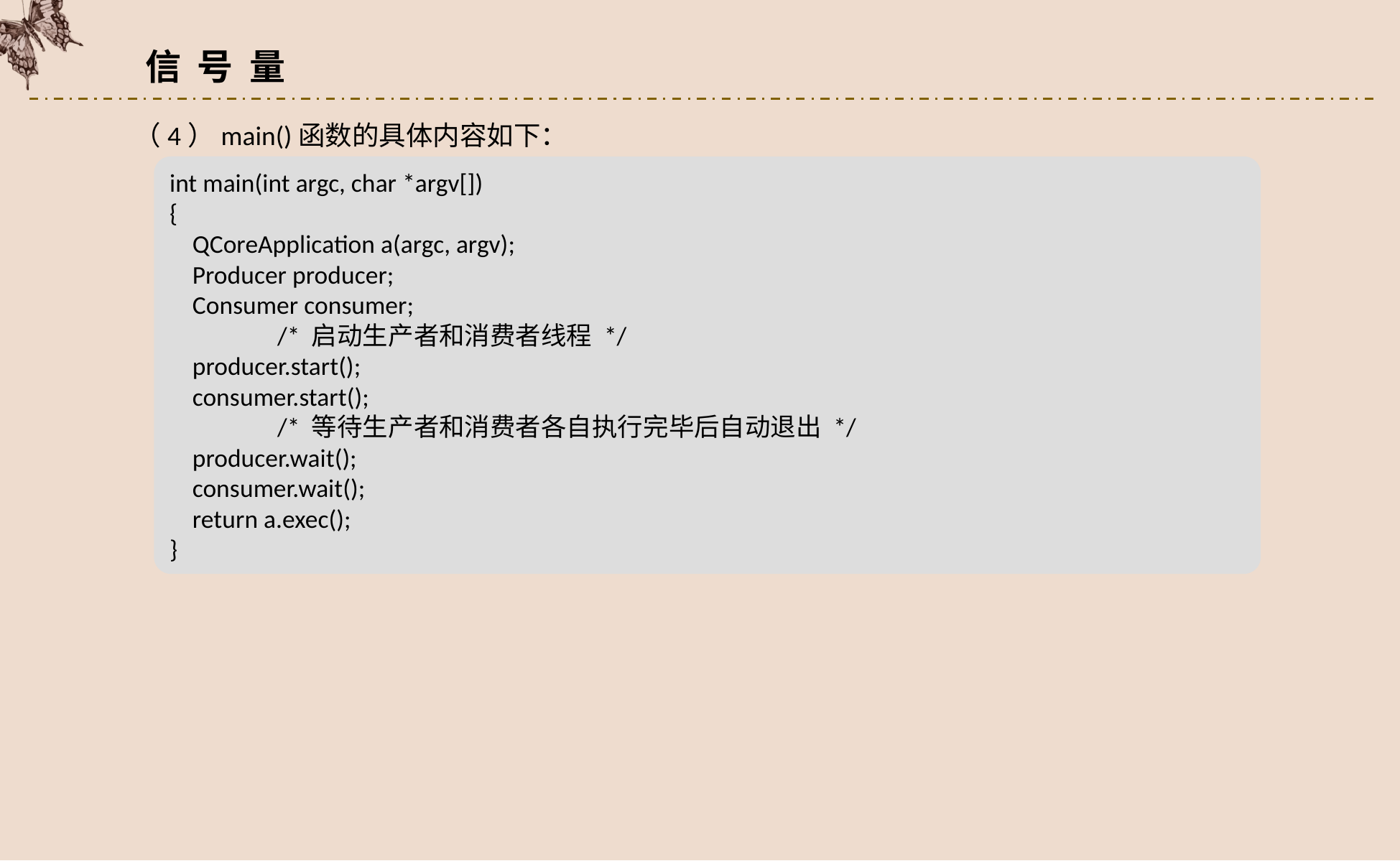

信  号  量
（4）main()函数的具体内容如下：
int main(int argc, char *argv[])
{
    QCoreApplication a(argc, argv);
    Producer producer;
    Consumer consumer;
	/* 启动生产者和消费者线程 */
    producer.start();
    consumer.start();
	/* 等待生产者和消费者各自执行完毕后自动退出 */
    producer.wait();
    consumer.wait();
    return a.exec();
}